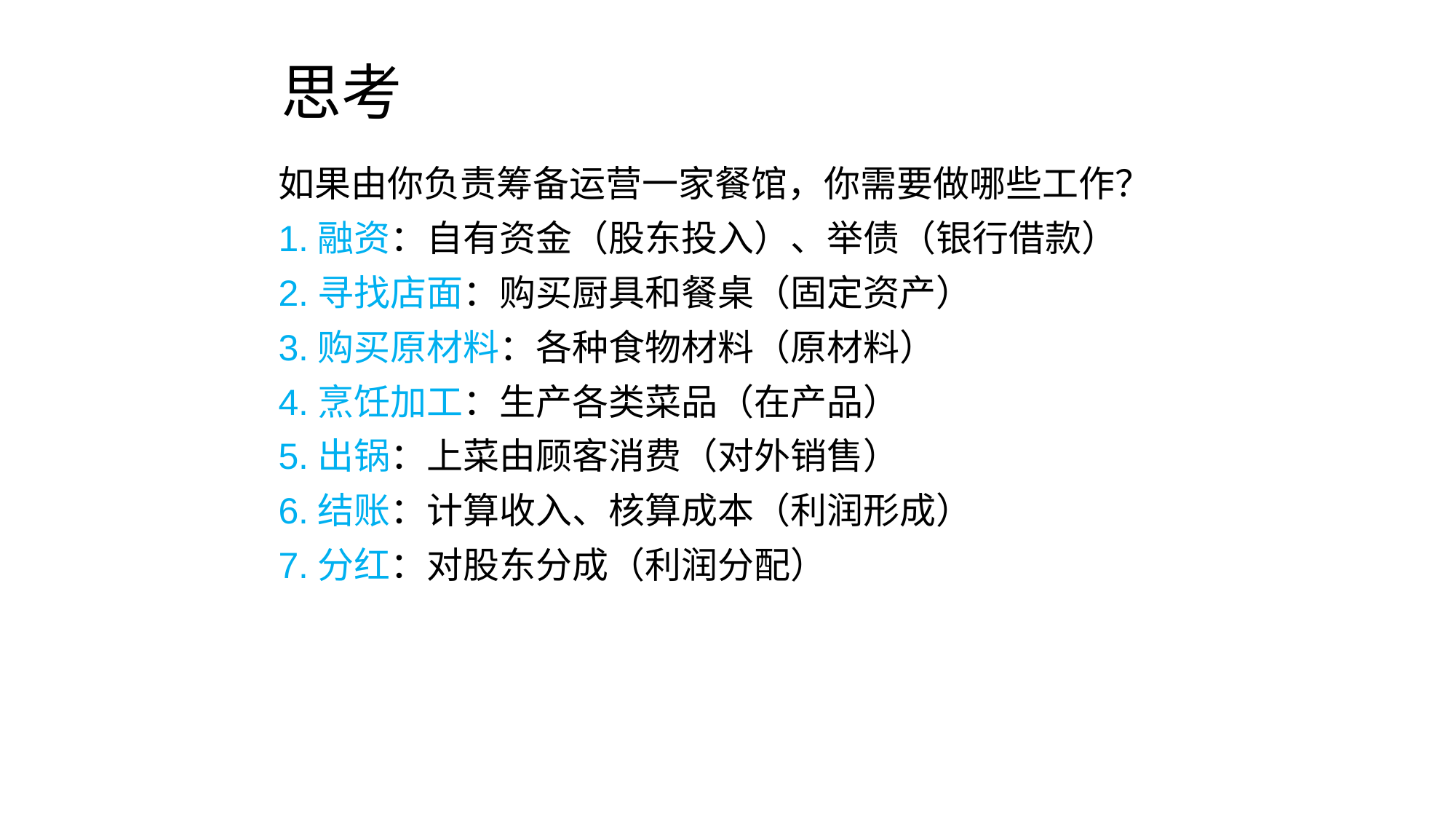

思考
#
如果由你负责筹备运营一家餐馆，你需要做哪些工作？
1.融资：自有资金（股东投入）、举债（银行借款）
2.寻找店面：购买厨具和餐桌（固定资产）
3.购买原材料：各种食物材料（原材料）
4.烹饪加工：生产各类菜品（在产品）
5.出锅：上菜由顾客消费（对外销售）
6.结账：计算收入、核算成本（利润形成）
7.分红：对股东分成（利润分配）